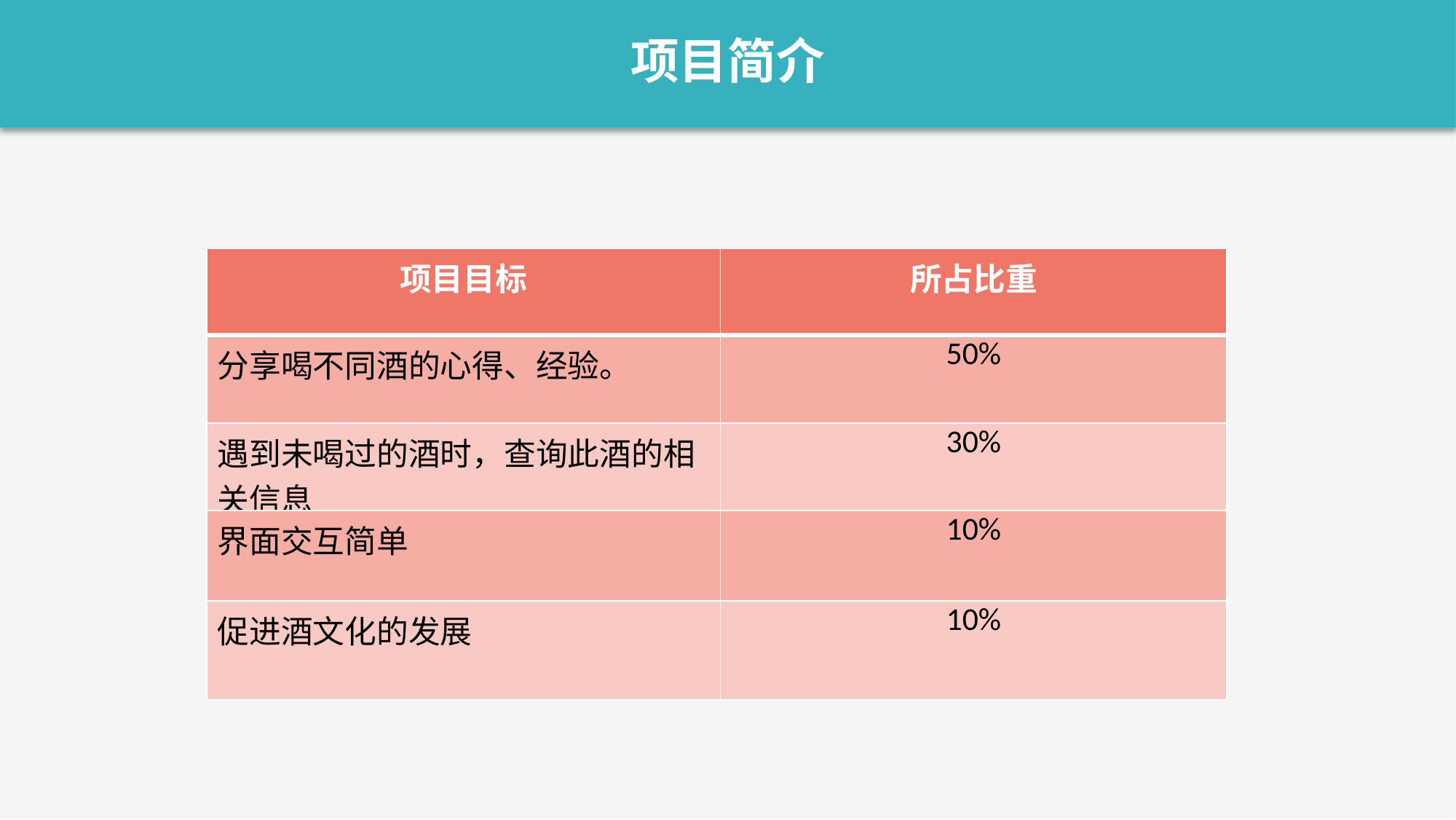

项目简介
| 项目目标 | 所占比重 |
| --- | --- |
| 分享喝不同酒的心得、经验。 | 50% |
| 遇到未喝过的酒时，查询此酒的相关信息 | 30% |
| 界面交互简单 | 10% |
| 促进酒文化的发展 | 10% |